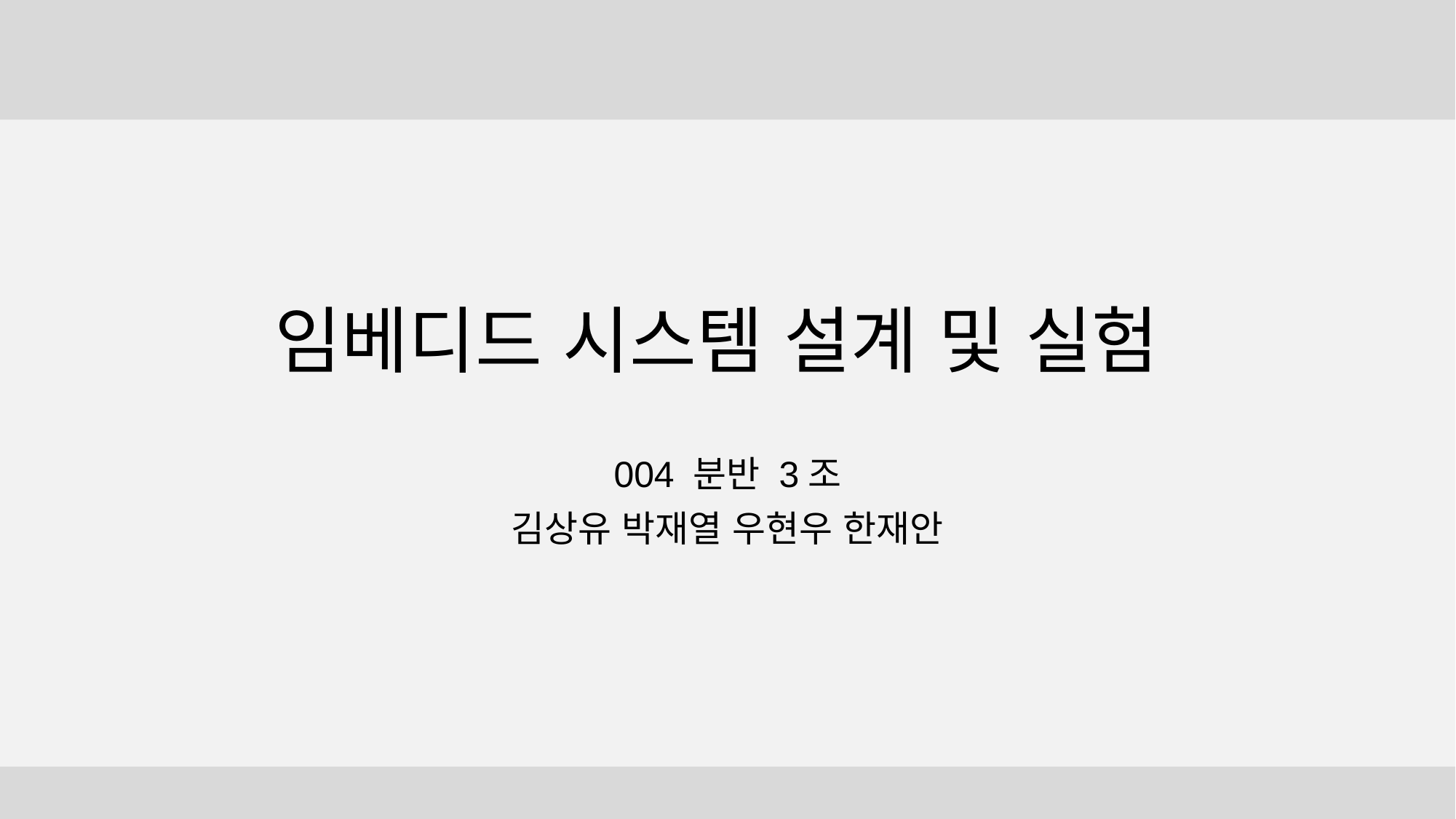

# 임베디드 시스템 설계 및 실험
004 분반 3조
김상유 박재열 우현우 한재안